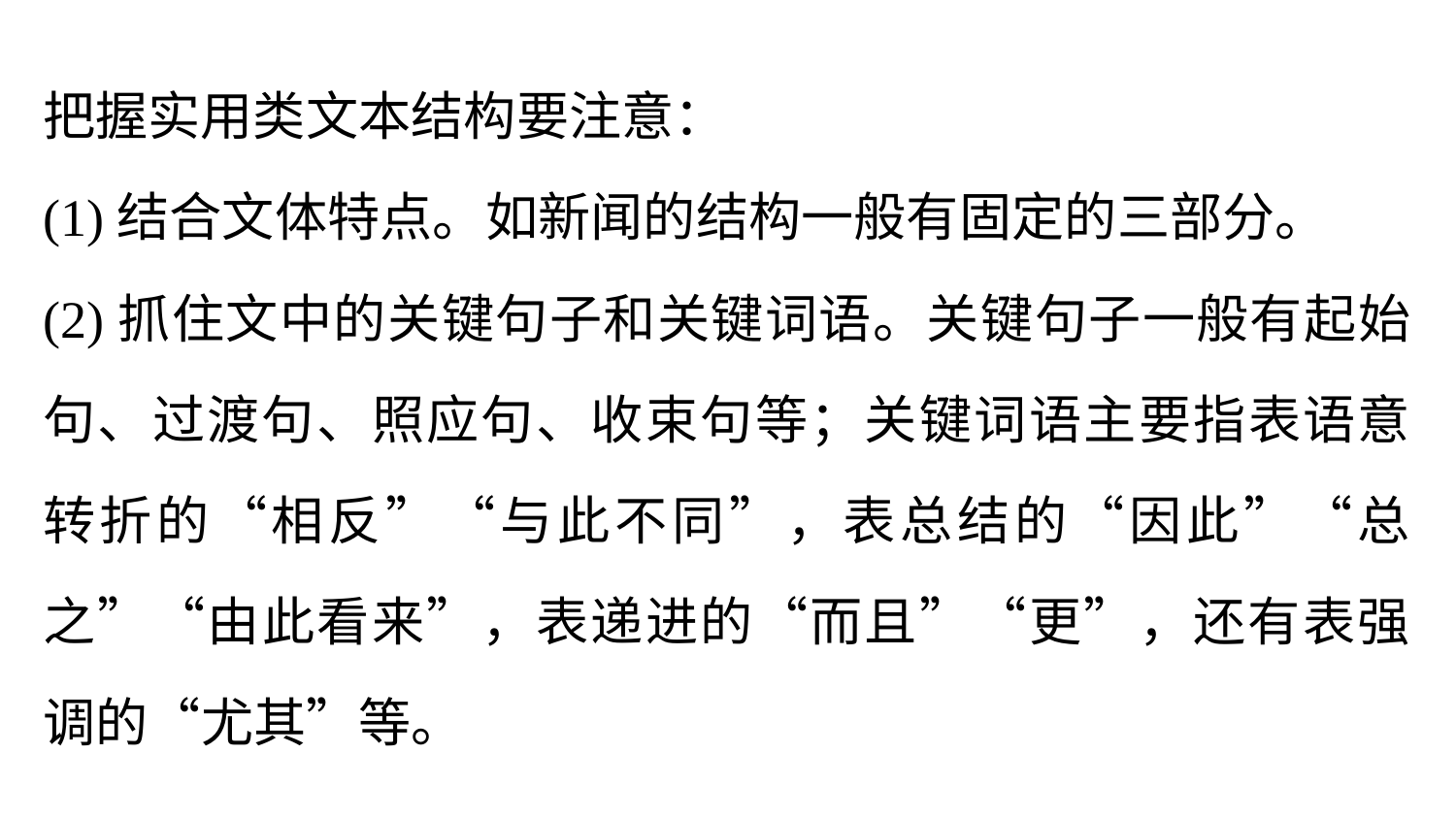

把握实用类文本结构要注意：
(1)结合文体特点。如新闻的结构一般有固定的三部分。
(2)抓住文中的关键句子和关键词语。关键句子一般有起始句、过渡句、照应句、收束句等；关键词语主要指表语意转折的“相反”“与此不同”，表总结的“因此”“总之”“由此看来”，表递进的“而且”“更”，还有表强调的“尤其”等。